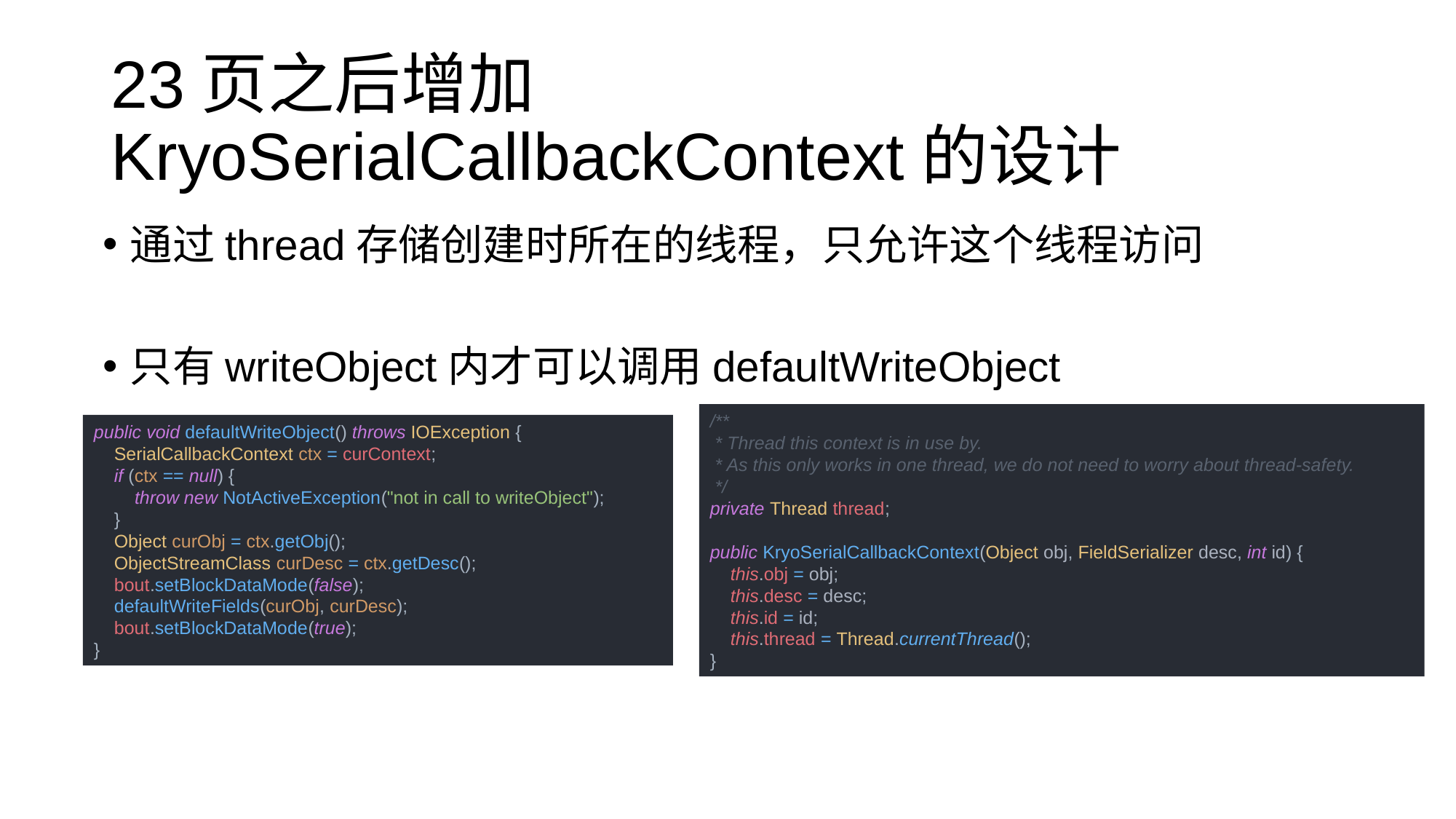

# 23页之后增加KryoSerialCallbackContext的设计
通过thread存储创建时所在的线程，只允许这个线程访问

只有writeObject内才可以调用defaultWriteObject

/**
 * Thread this context is in use by.
 * As this only works in one thread, we do not need to worry about thread-safety.
 */
private Thread thread;
public KryoSerialCallbackContext(Object obj, FieldSerializer desc, int id) {
    this.obj = obj;
    this.desc = desc;
    this.id = id;
    this.thread = Thread.currentThread();
}
public void defaultWriteObject() throws IOException {
    SerialCallbackContext ctx = curContext;
    if (ctx == null) {
        throw new NotActiveException("not in call to writeObject");
    }
    Object curObj = ctx.getObj();
    ObjectStreamClass curDesc = ctx.getDesc();
    bout.setBlockDataMode(false);
    defaultWriteFields(curObj, curDesc);
    bout.setBlockDataMode(true);
}